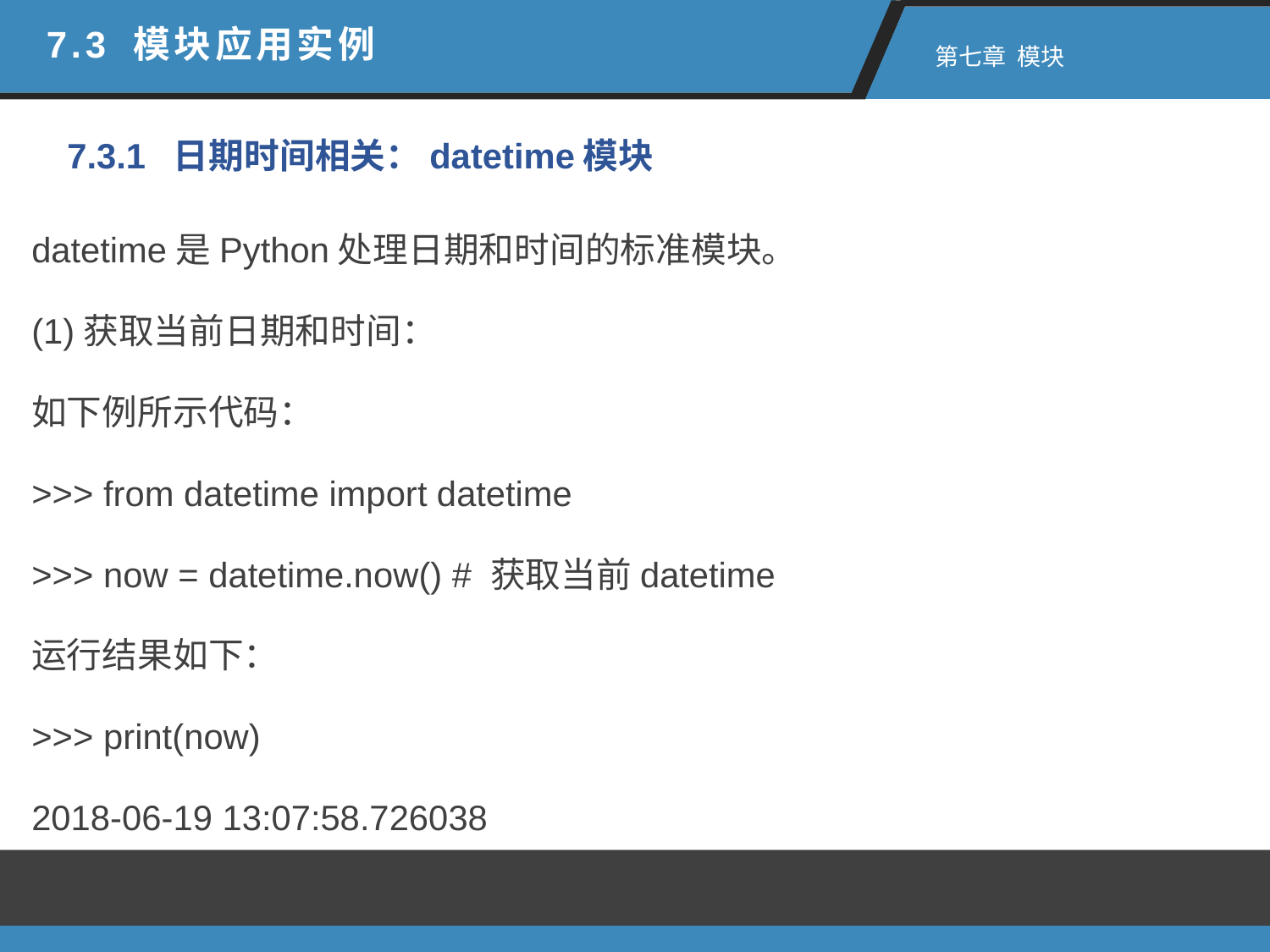

7.3 模块应用实例
  第七章  模块
7.3.1  日期时间相关：datetime模块
datetime是Python处理日期和时间的标准模块。
(1)获取当前日期和时间：
如下例所示代码：
>>> from datetime import datetime
>>> now = datetime.now() # 获取当前datetime
运行结果如下：
>>> print(now)
2018-06-19 13:07:58.726038